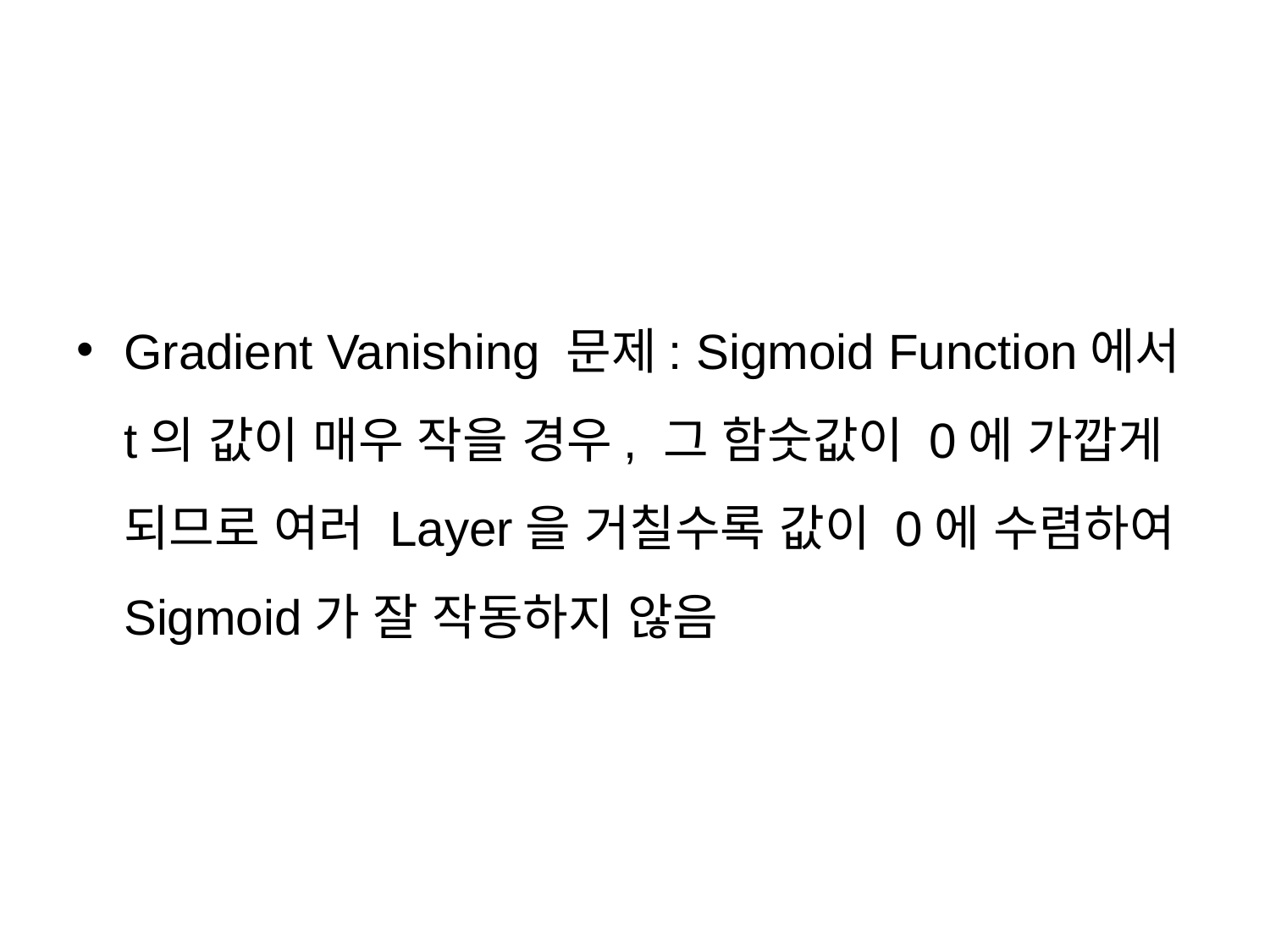

Gradient Vanishing 문제: Sigmoid Function에서 t의 값이 매우 작을 경우, 그 함숫값이 0에 가깝게 되므로 여러 Layer을 거칠수록 값이 0에 수렴하여 Sigmoid가 잘 작동하지 않음